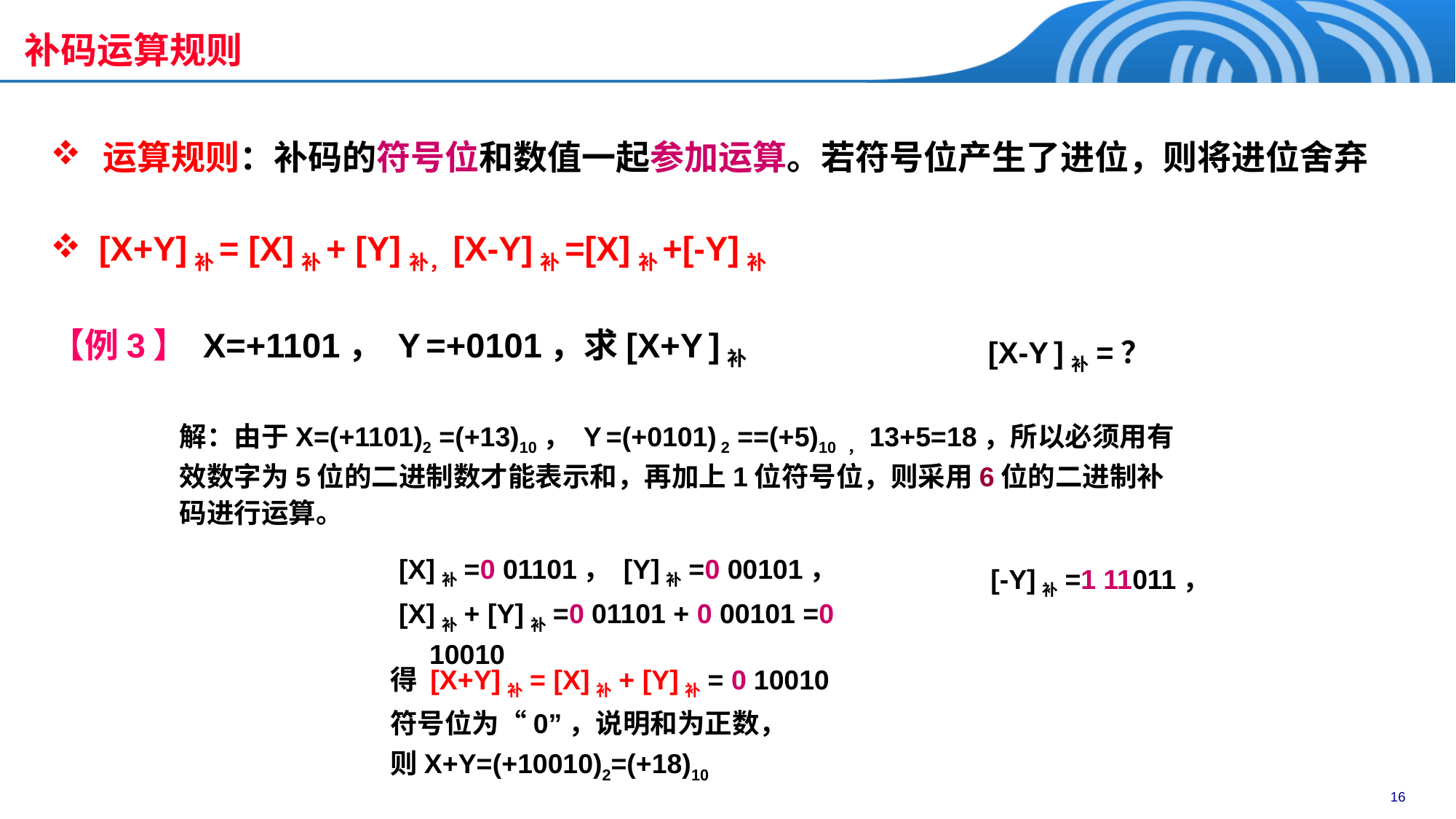

补码运算规则
  运算规则：补码的符号位和数值一起参加运算。若符号位产生了进位，则将进位舍弃

  [X+Y]补= [X]补+ [Y]补，[X-Y]补=[X]补+[-Y]补

【例3】 X=+1101， Y =+0101，求[X+Y ]补

[X-Y ]补=？
解：由于X=(+1101)2 =(+13)10， Y =(+0101) 2 ==(+5)10 ，13+5=18，所以必须用有效数字为5位的二进制数才能表示和，再加上1位符号位，则采用6位的二进制补码进行运算。
[X]补=0 01101， [Y]补=0 00101，
[X]补+ [Y]补=0 01101 + 0 00101 =0 10010
[-Y]补=1 11011，
得 [X+Y]补= [X]补+ [Y]补= 0 10010
符号位为“0”，说明和为正数，
则X+Y=(+10010)2=(+18)10